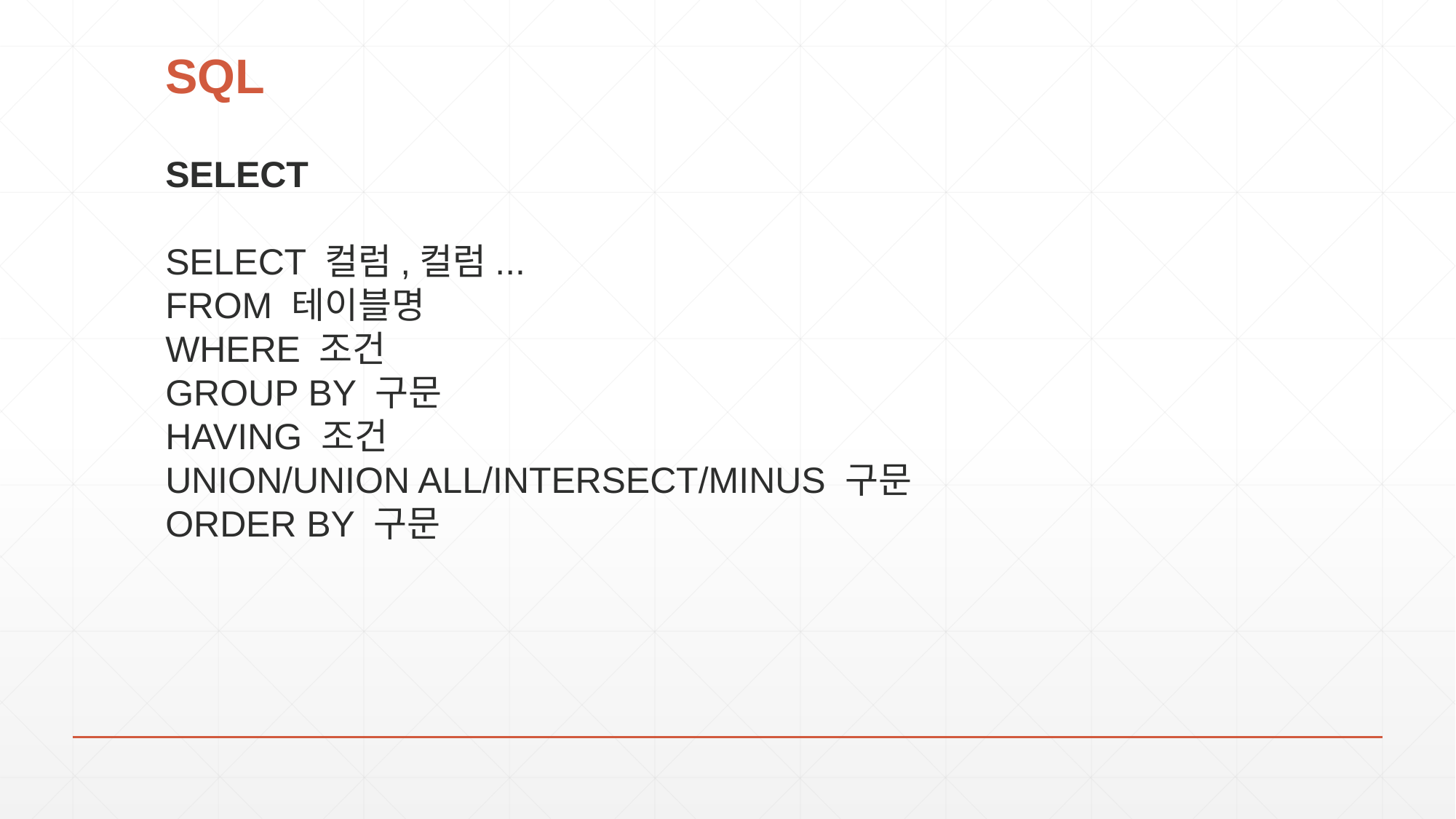

# SQL
SELECT

SELECT 컬럼,컬럼...
FROM 테이블명
WHERE 조건
GROUP BY 구문
HAVING 조건
UNION/UNION ALL/INTERSECT/MINUS 구문
ORDER BY 구문